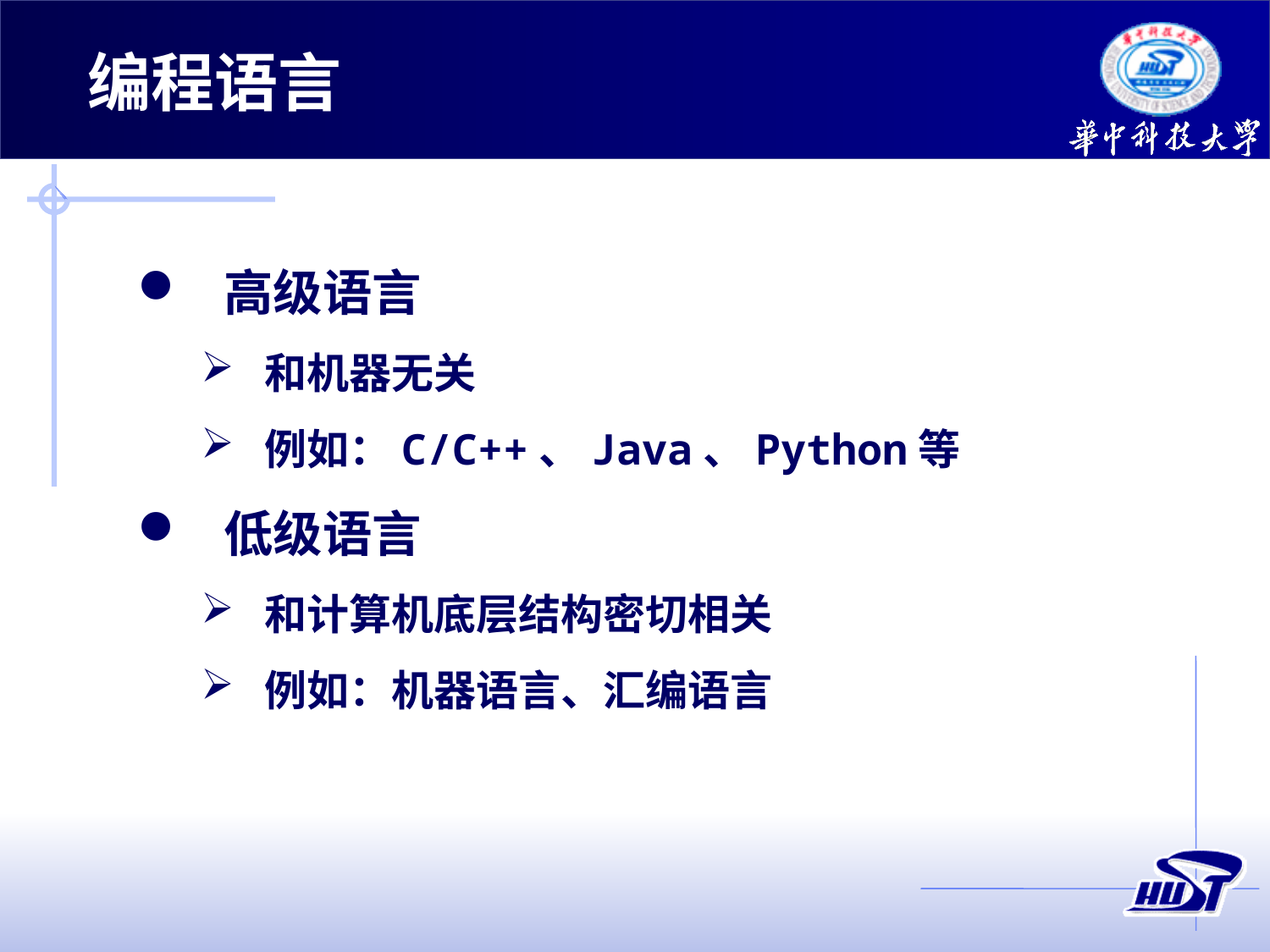

编程语言
 高级语言
和机器无关
例如：C/C++、Java、Python等
 低级语言
和计算机底层结构密切相关
例如：机器语言、汇编语言